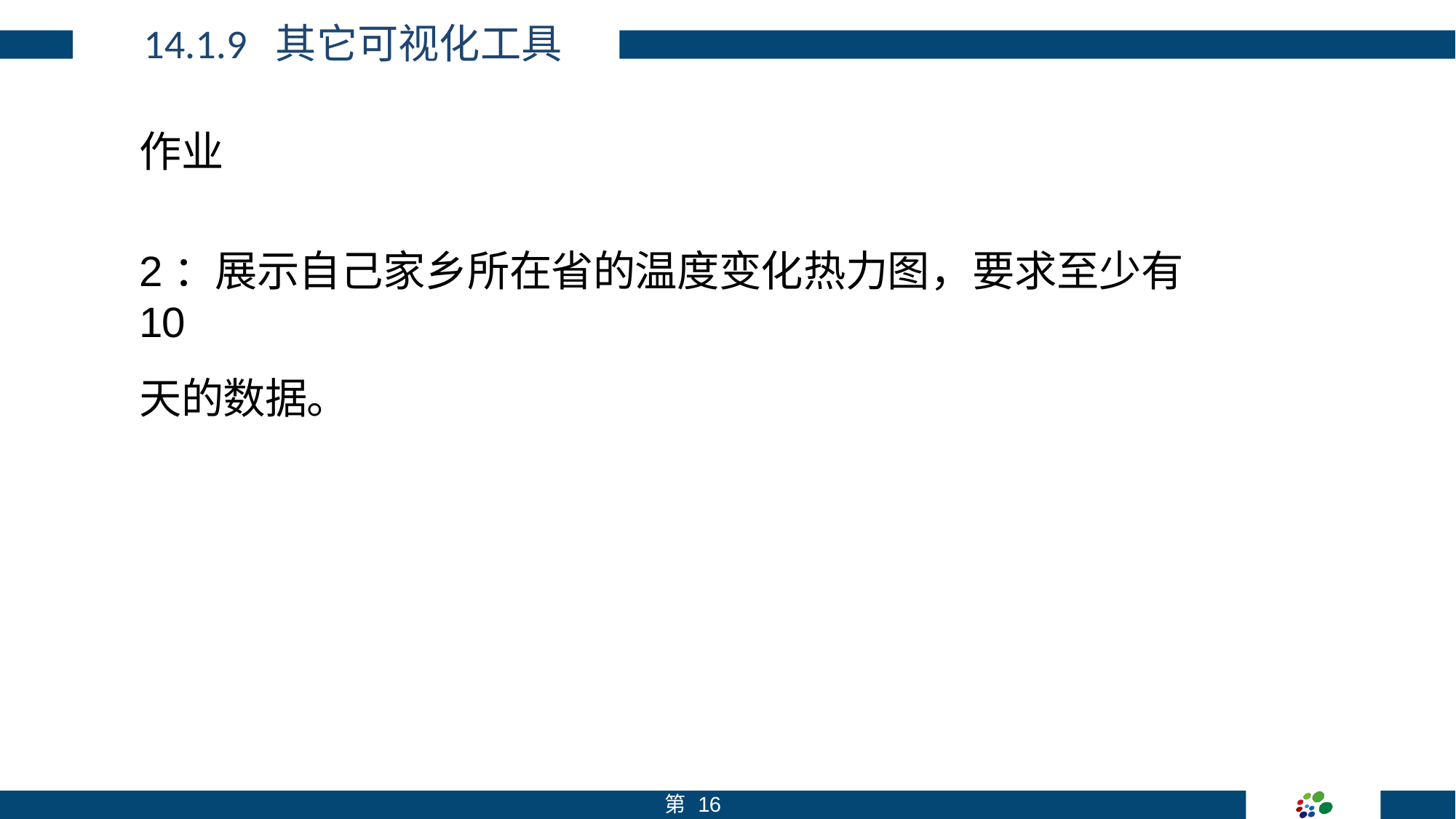

# 14.1.9  其它可视化工具
作业

2：展示自己家乡所在省的温度变化热力图，要求至少有10

天的数据。
第 16 页